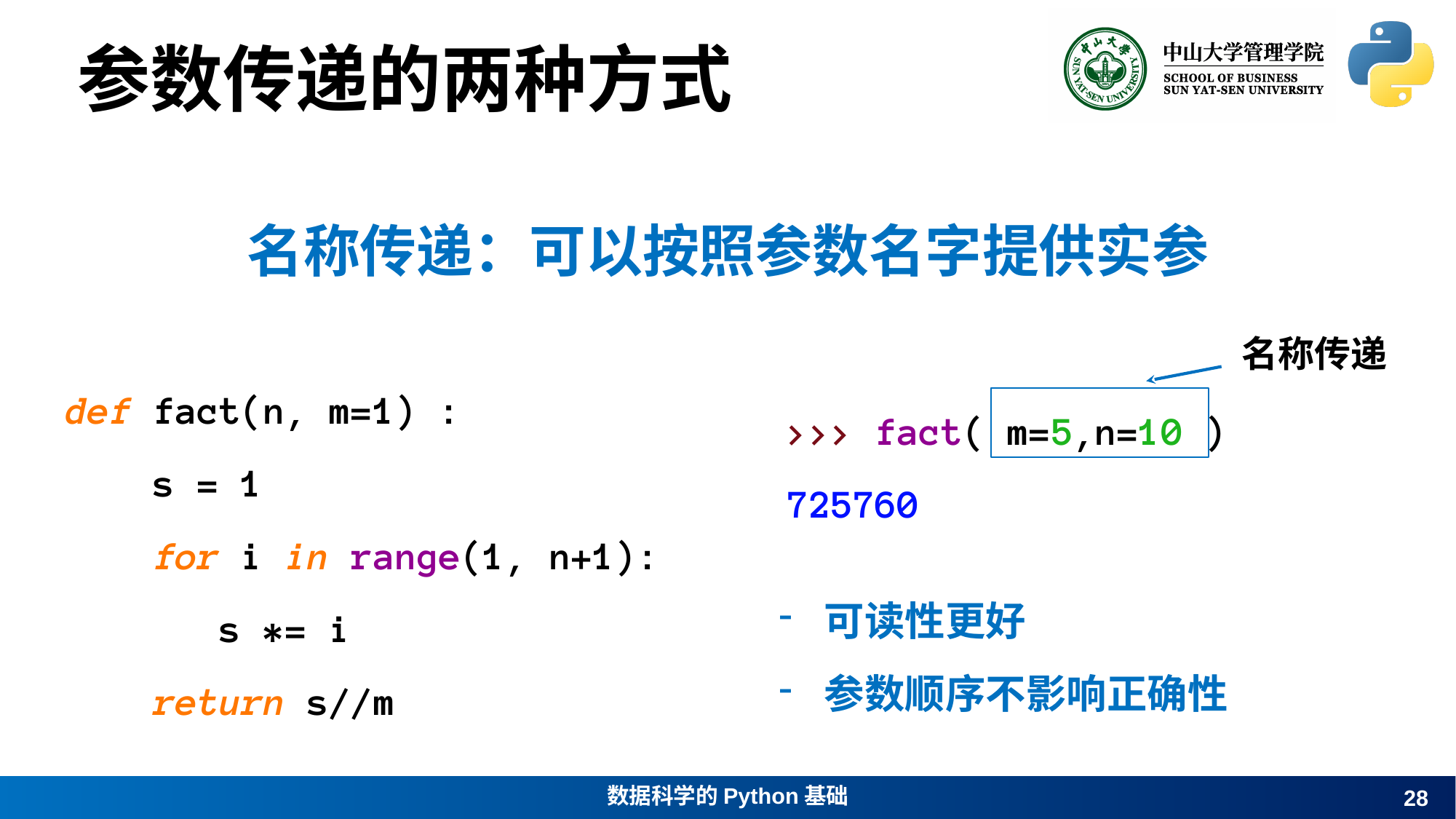

参数传递的两种方式
名称传递：可以按照参数名字提供实参
>>> fact( m=5,n=10 )
725760
名称传递
def fact(n, m=1) :
    s = 1
    for i in range(1, n+1):
       s *= i
    return s//m

可读性更好
参数顺序不影响正确性